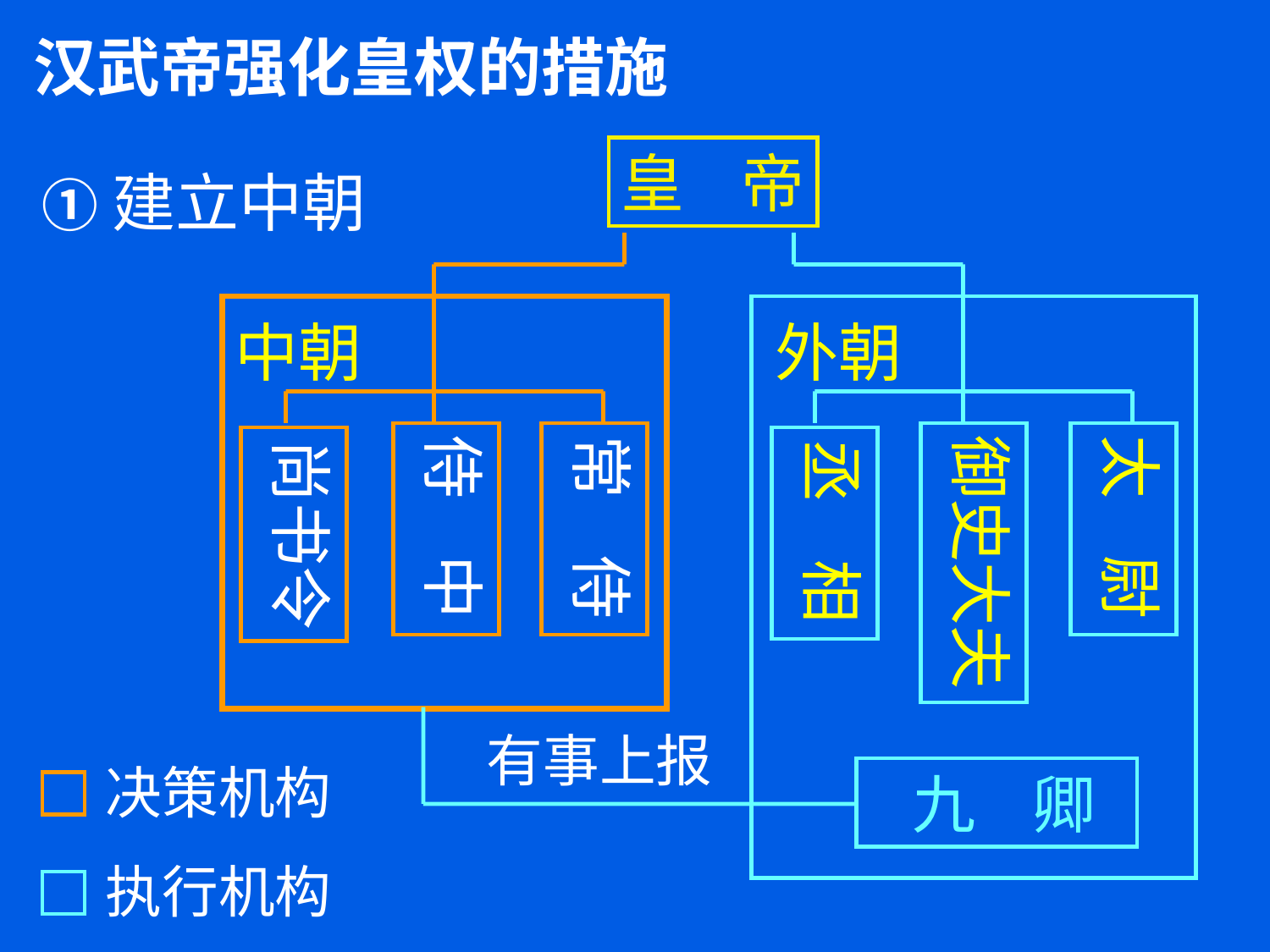

汉武帝强化皇权的措施
皇    帝
①建立中朝

中朝
外朝

侍    中
常    侍
御史大夫
太    尉
尚书令
丞    相

有事上报
决策机构
  九    卿

执行机构